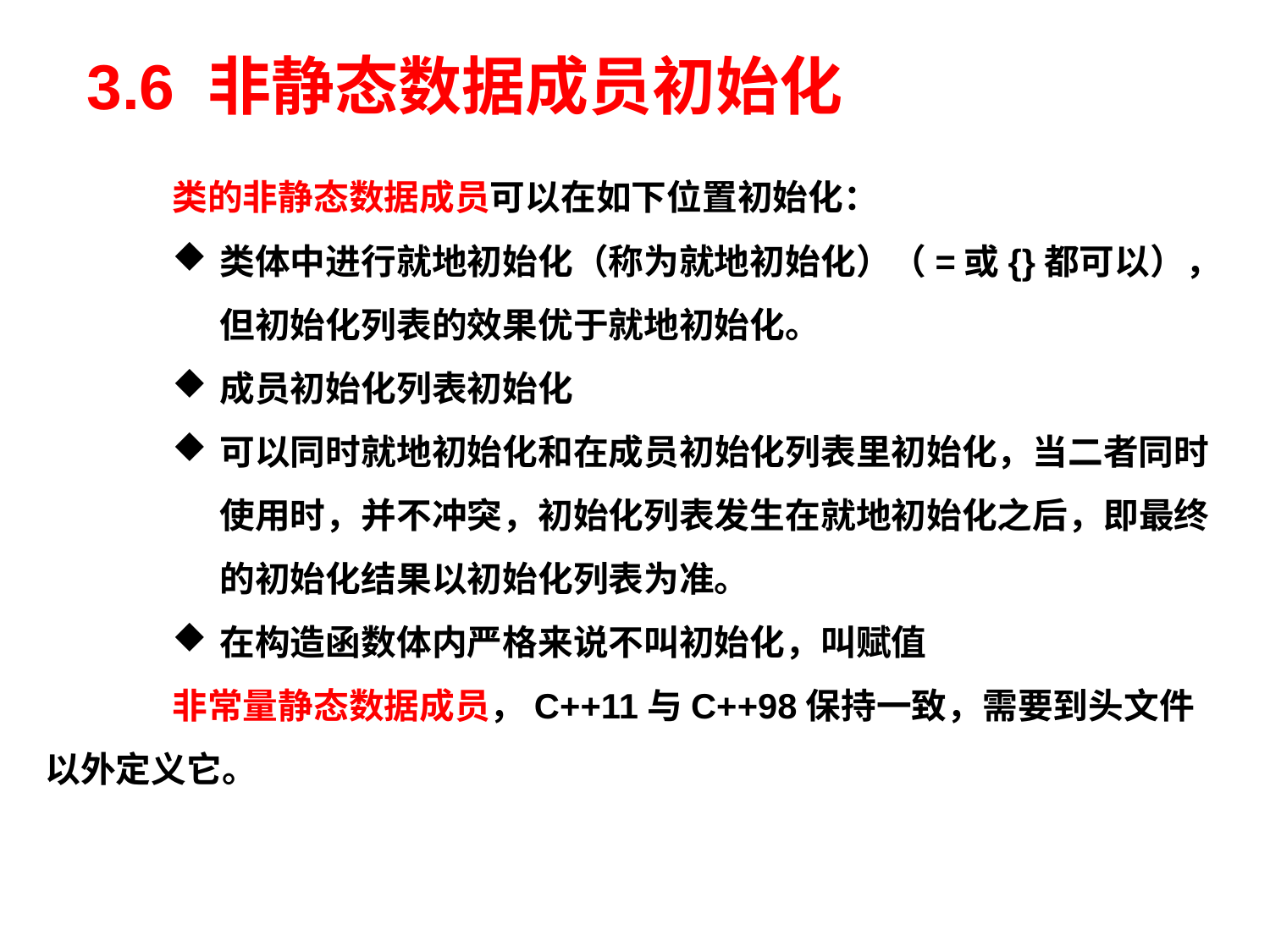

# 3.6 非静态数据成员初始化
	类的非静态数据成员可以在如下位置初始化：
类体中进行就地初始化（称为就地初始化）（=或{}都可以），但初始化列表的效果优于就地初始化。
成员初始化列表初始化
可以同时就地初始化和在成员初始化列表里初始化，当二者同时使用时，并不冲突，初始化列表发生在就地初始化之后，即最终的初始化结果以初始化列表为准。
在构造函数体内严格来说不叫初始化，叫赋值
	非常量静态数据成员，C++11与C++98保持一致，需要到头文件以外定义它。